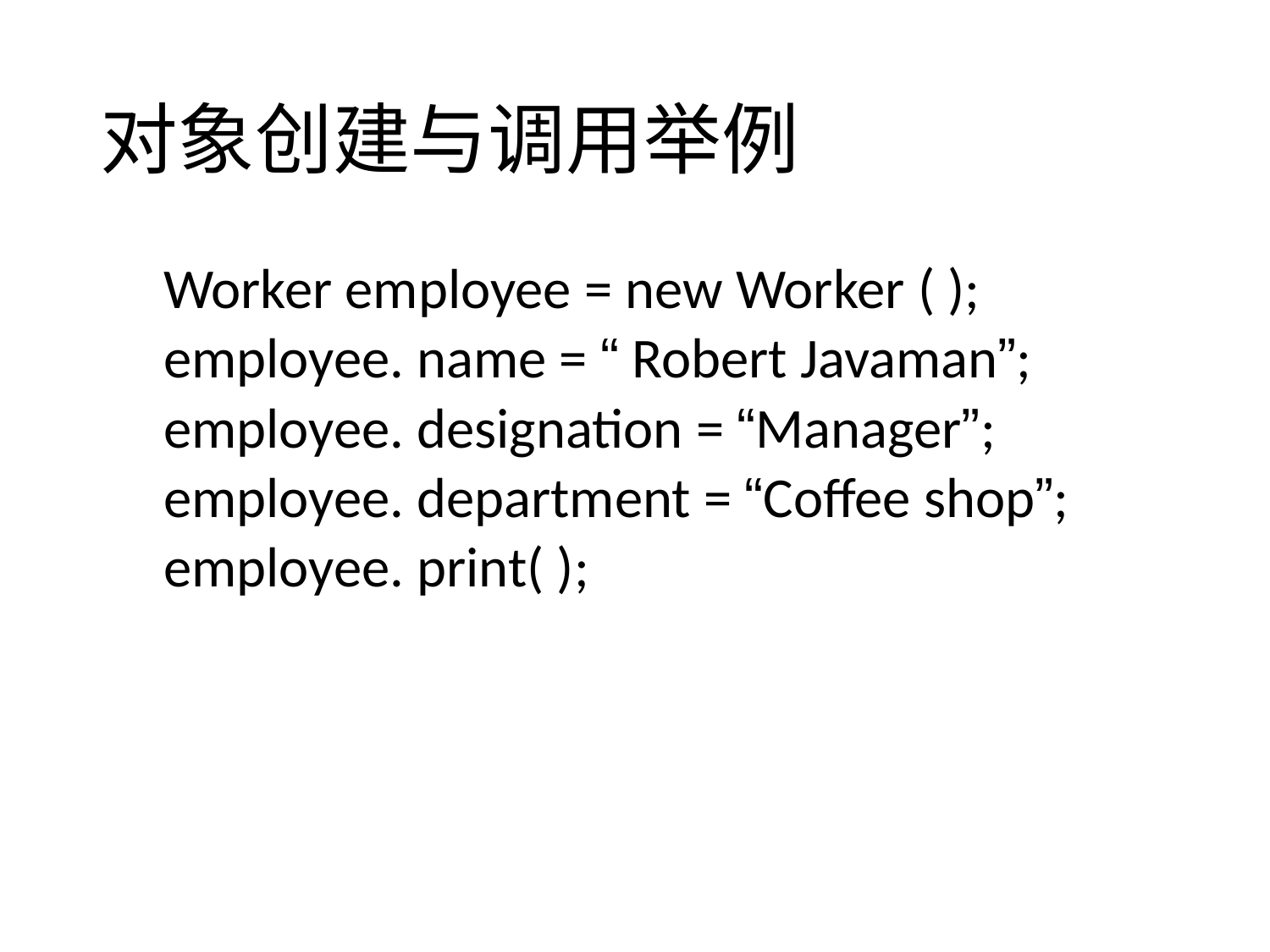

# 对象创建与调用举例
Worker employee = new Worker ( );
employee. name = “ Robert Javaman”;
employee. designation = “Manager”;
employee. department = “Coffee shop”;
employee. print( );